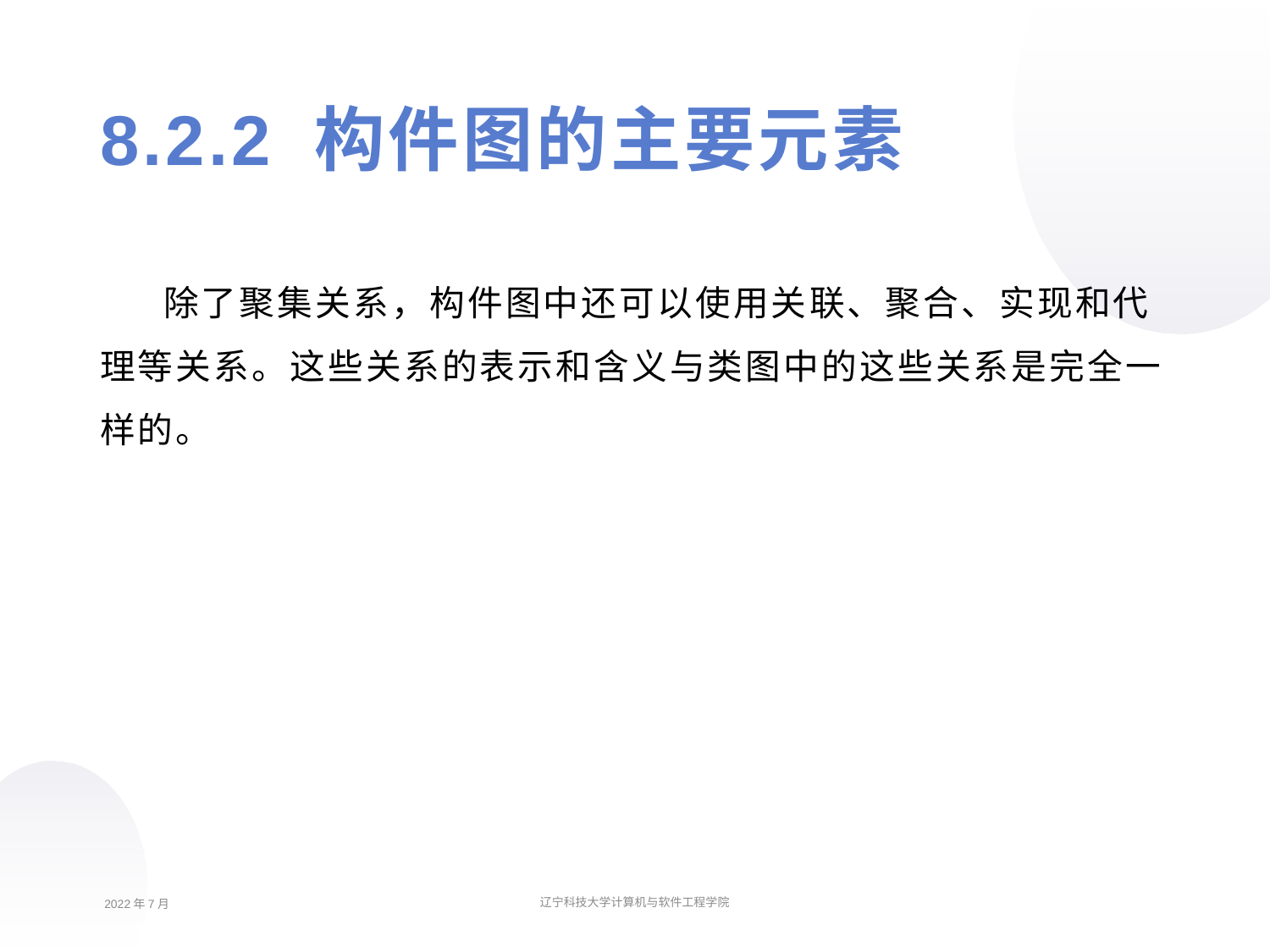

8.2.2 构件图的主要元素
除了聚集关系，构件图中还可以使用关联、聚合、实现和代理等关系。这些关系的表示和含义与类图中的这些关系是完全一样的。

2022年7月
辽宁科技大学计算机与软件工程学院
46